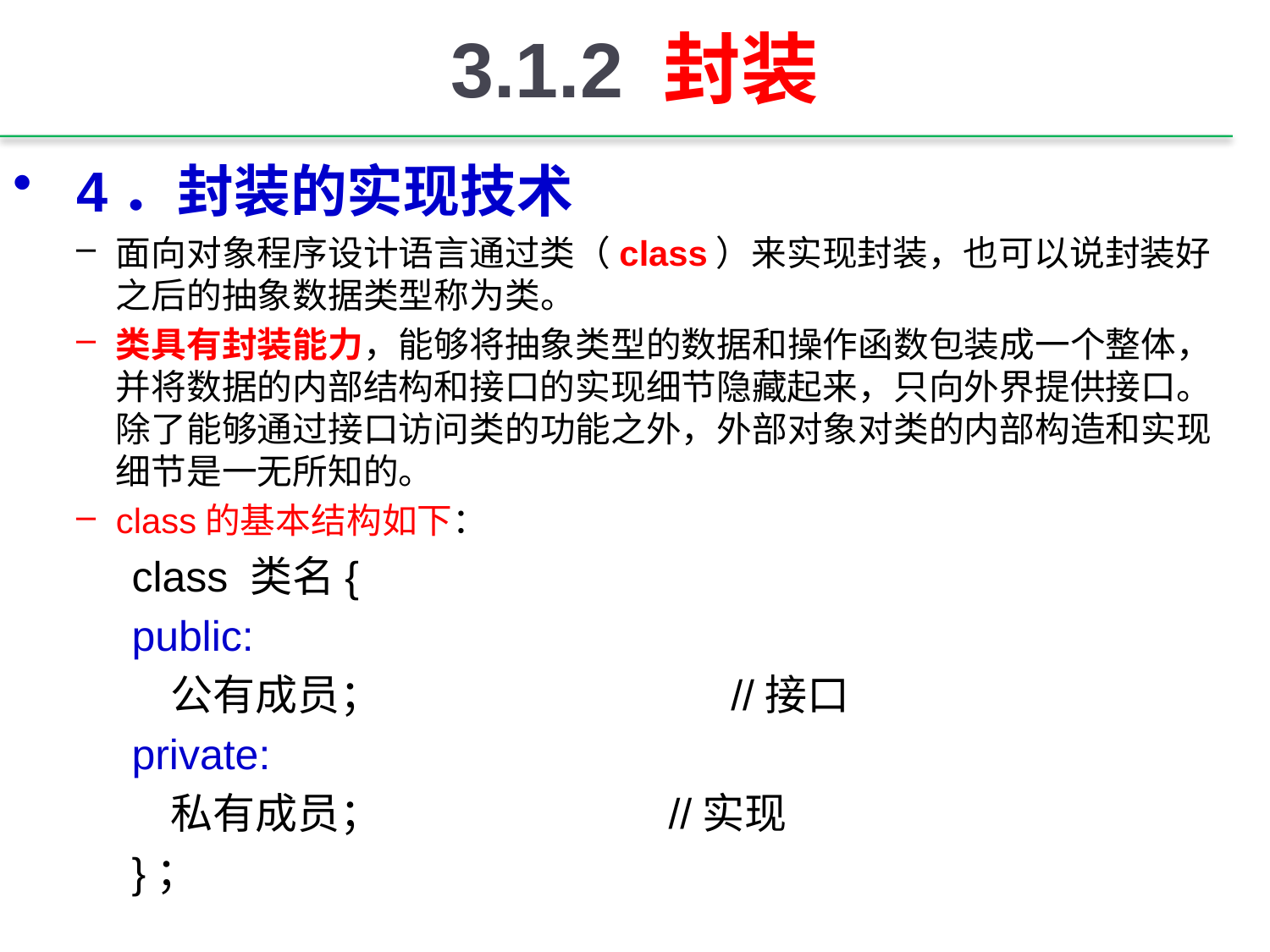

# 3.1.2 封装
4．封装的实现技术
面向对象程序设计语言通过类（class）来实现封装，也可以说封装好之后的抽象数据类型称为类。
类具有封装能力，能够将抽象类型的数据和操作函数包装成一个整体，并将数据的内部结构和接口的实现细节隐藏起来，只向外界提供接口。除了能够通过接口访问类的功能之外，外部对象对类的内部构造和实现细节是一无所知的。
class的基本结构如下：
class 类名{
public:
   公有成员；　　　　　　　　//接口
private:
   私有成员；                             //实现
}；